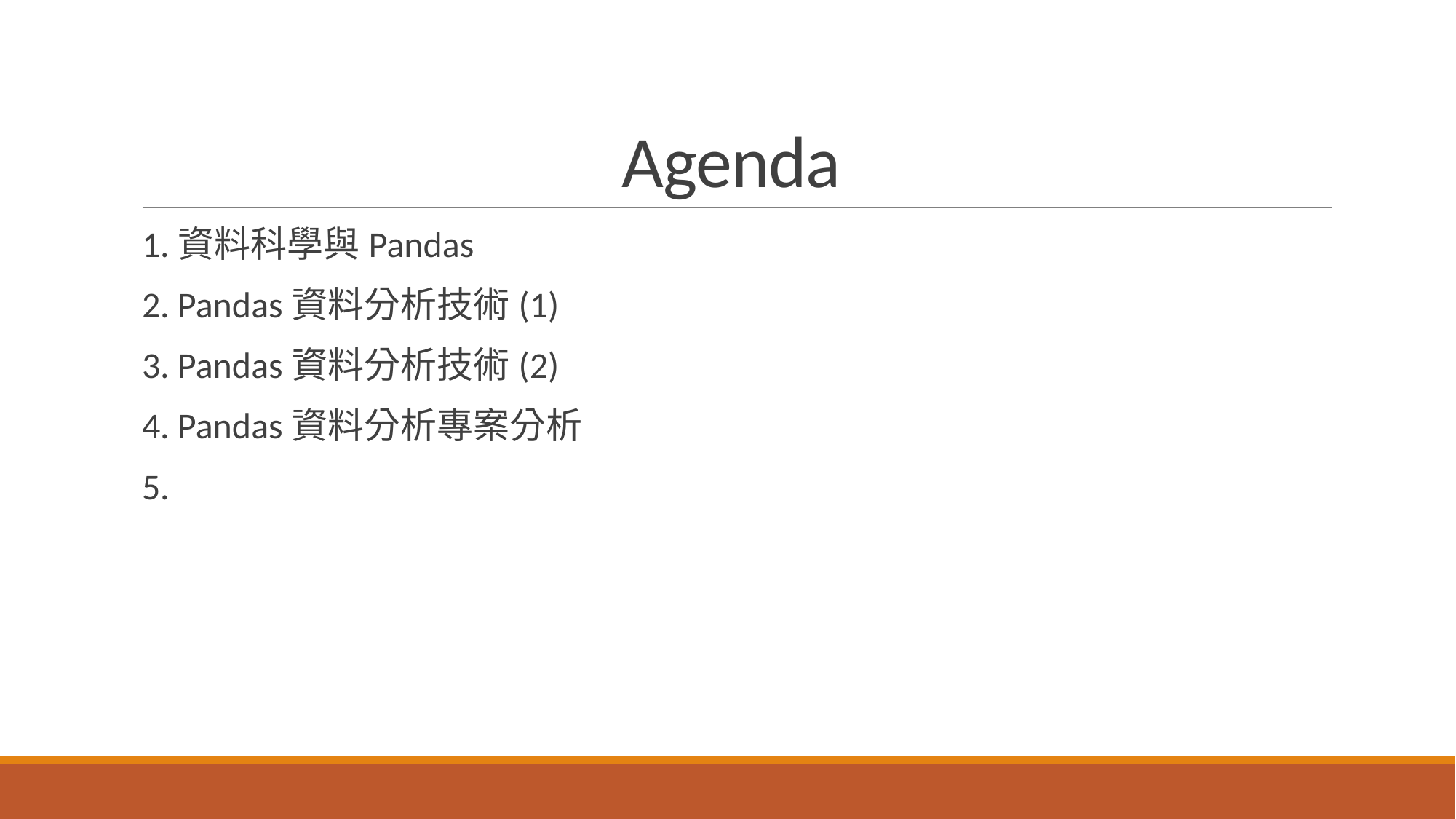

# Agenda
1.資料科學與Pandas
2. Pandas資料分析技術(1)
3. Pandas資料分析技術(2)
4. Pandas資料分析專案分析
5.